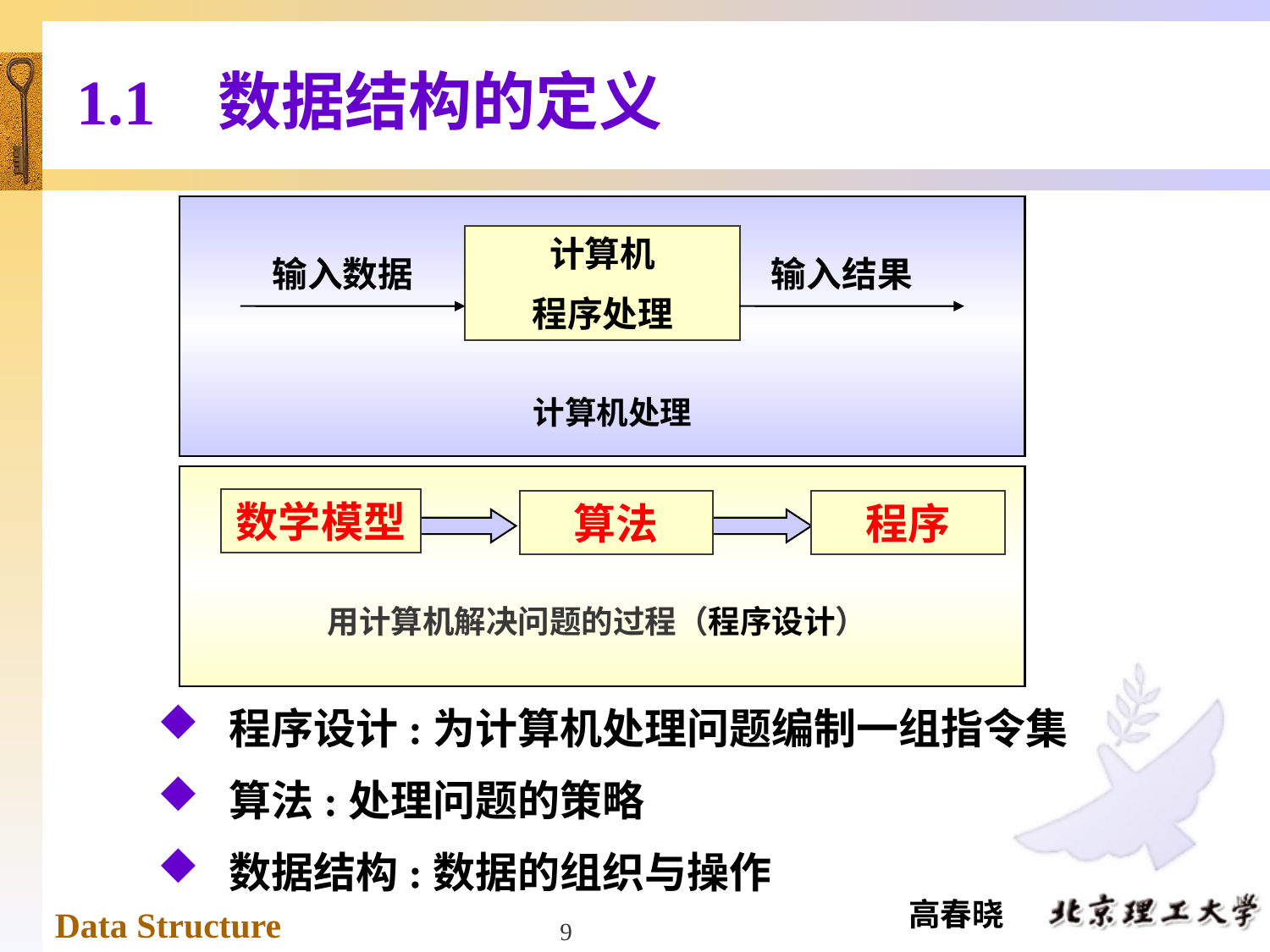

# 1.1   数据结构的定义

计算机
程序处理
输入数据
输入结果

计算机处理

数学模型
算法
程序

用计算机解决问题的过程（程序设计）
  程序设计:为计算机处理问题编制一组指令集
  算法:处理问题的策略
  数据结构:数据的组织与操作
9